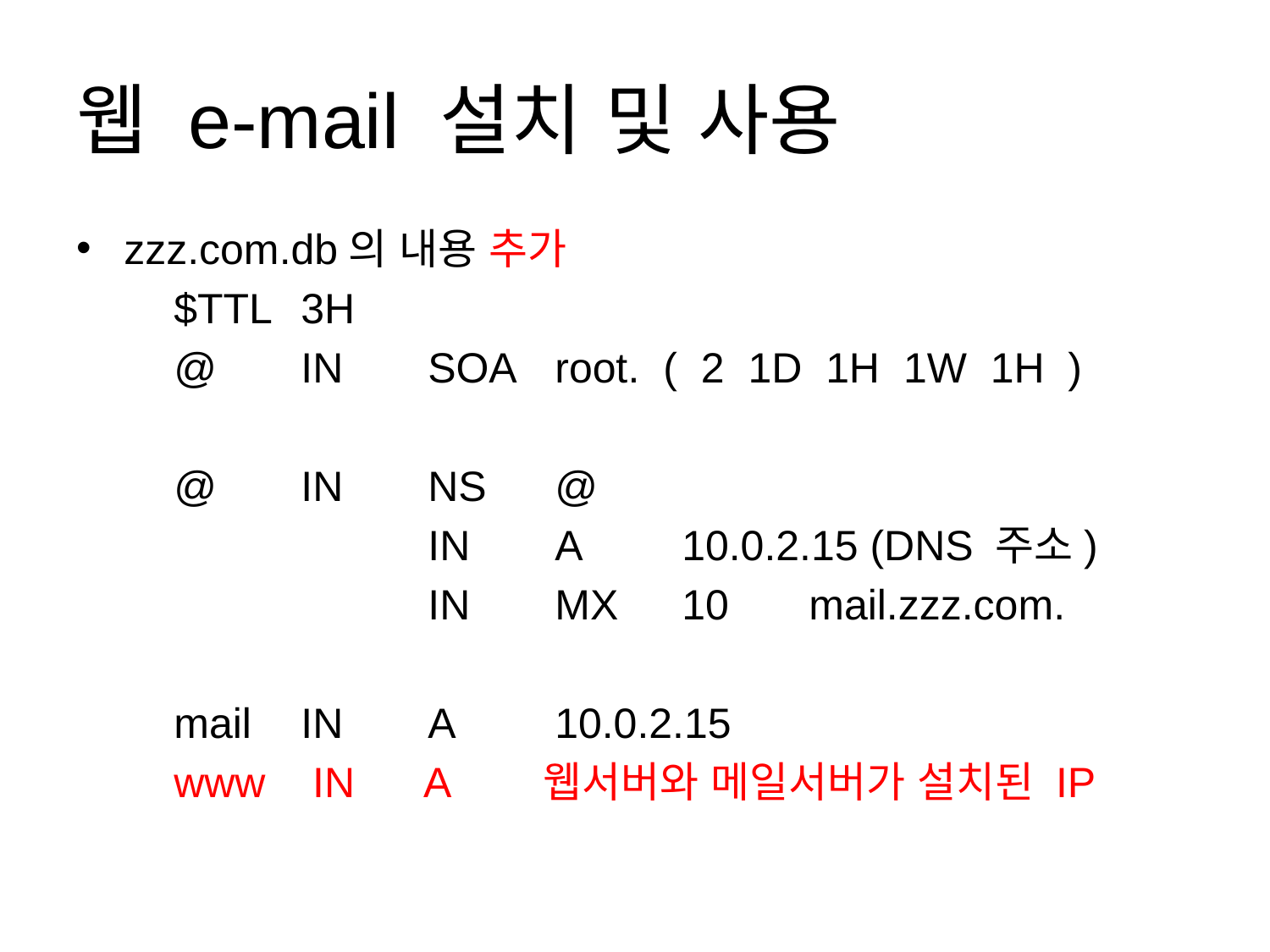

# 웹 e-mail 설치 및 사용
zzz.com.db의 내용 추가
$TTL	3H
@	IN	SOA	root.  (  2  1D  1H  1W  1H  )

@	IN	NS	@
		IN	A	10.0.2.15 (DNS 주소)
		IN	MX	10	mail.zzz.com.

mail	IN	A	10.0.2.15
www    IN      A       웹서버와 메일서버가 설치된 IP